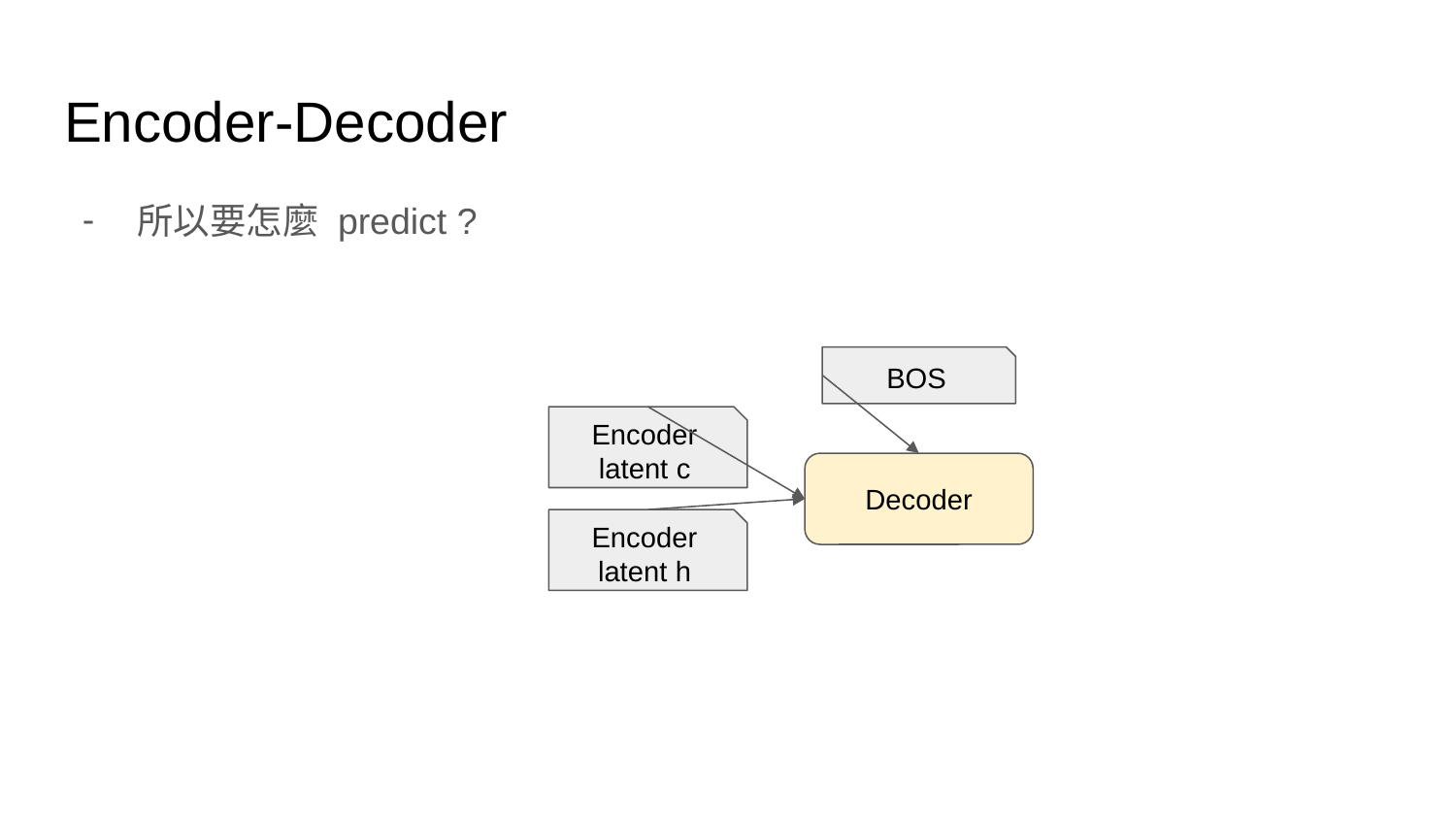

# Encoder-Decoder
所以要怎麼 predict ?

BOS
Encoder
latent c
Decoder
Encoder
latent h